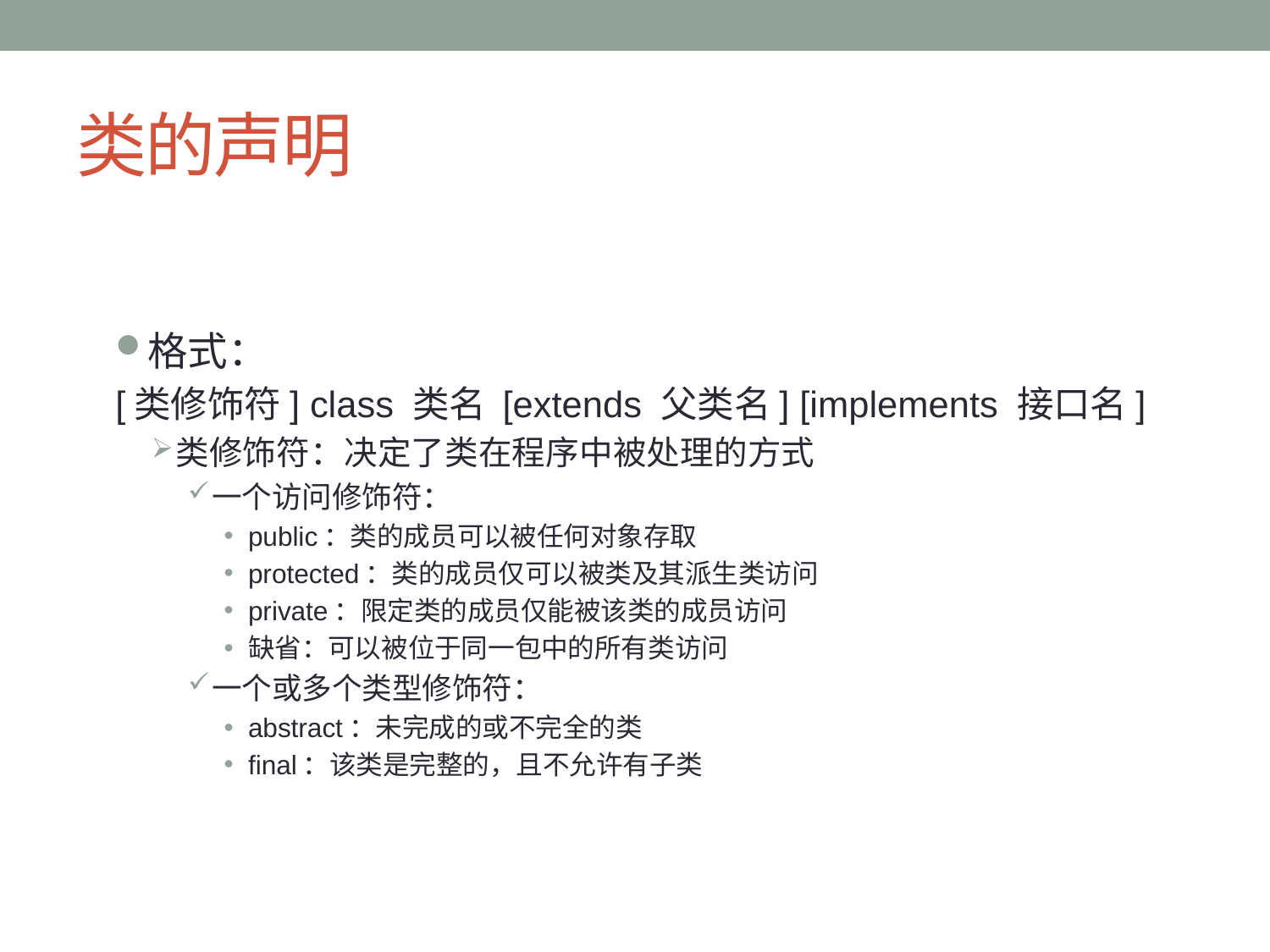

# 类的声明

格式：
[类修饰符] class 类名 [extends 父类名] [implements 接口名]
类修饰符：决定了类在程序中被处理的方式
一个访问修饰符：
public：类的成员可以被任何对象存取
protected：类的成员仅可以被类及其派生类访问
private：限定类的成员仅能被该类的成员访问
缺省：可以被位于同一包中的所有类访问
一个或多个类型修饰符：
abstract：未完成的或不完全的类
final：该类是完整的，且不允许有子类